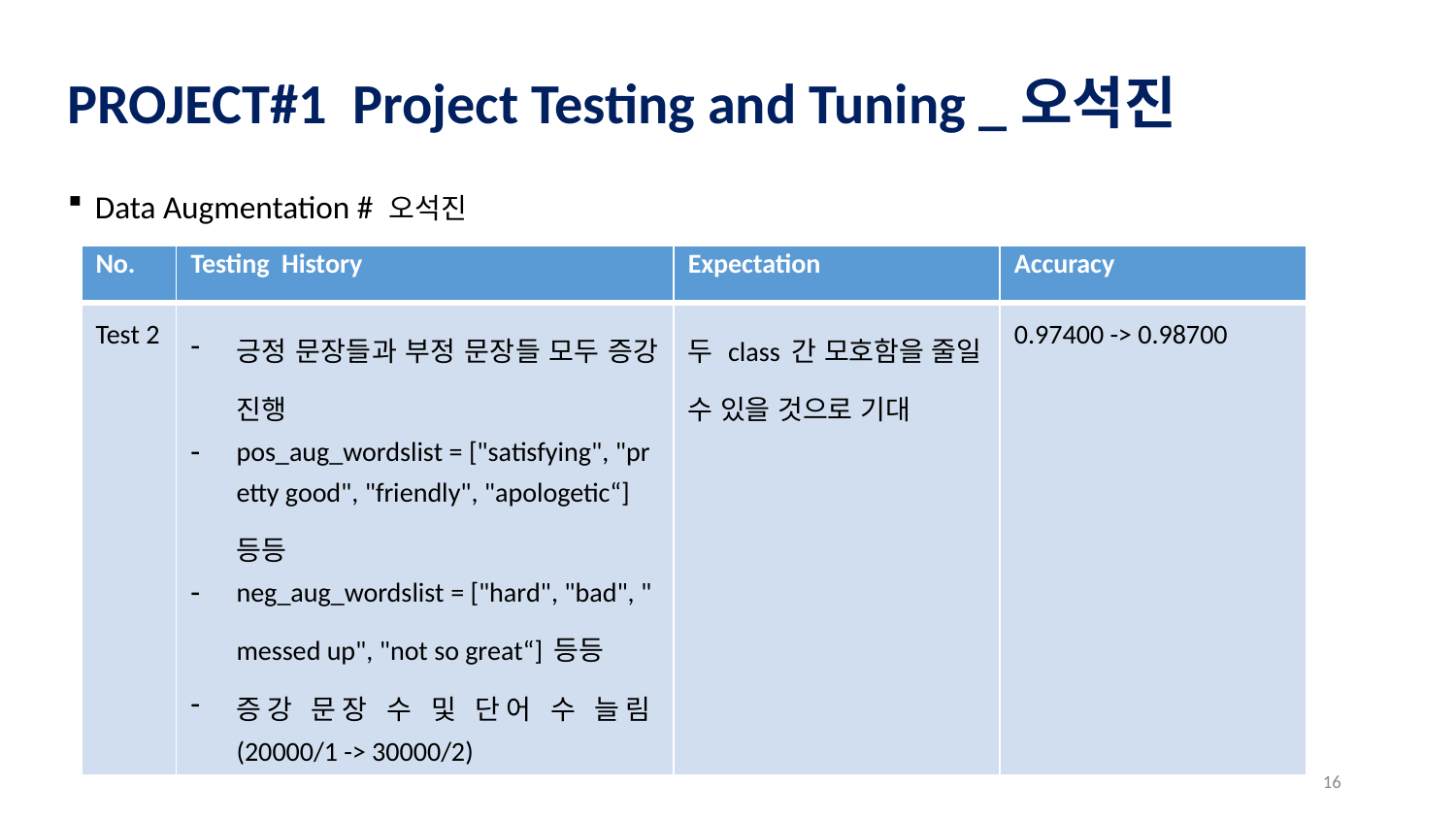

PROJECT#1  Project Testing and Tuning _오석진
Data Augmentation # 오석진

| No. | Testing History | Expectation | Accuracy |
| --- | --- | --- | --- |
| Test 2 | 긍정 문장들과 부정 문장들 모두 증강 진행 pos\_aug\_wordslist = ["satisfying", "pretty good", "friendly", "apologetic“] 등등 neg\_aug\_wordslist = ["hard", "bad", "messed up", "not so great“] 등등 증강 문장 수 및 단어 수 늘림(20000/1 -> 30000/2) | 두 class 간 모호함을 줄일 수 있을 것으로 기대 | 0.97400 -> 0.98700 |
16